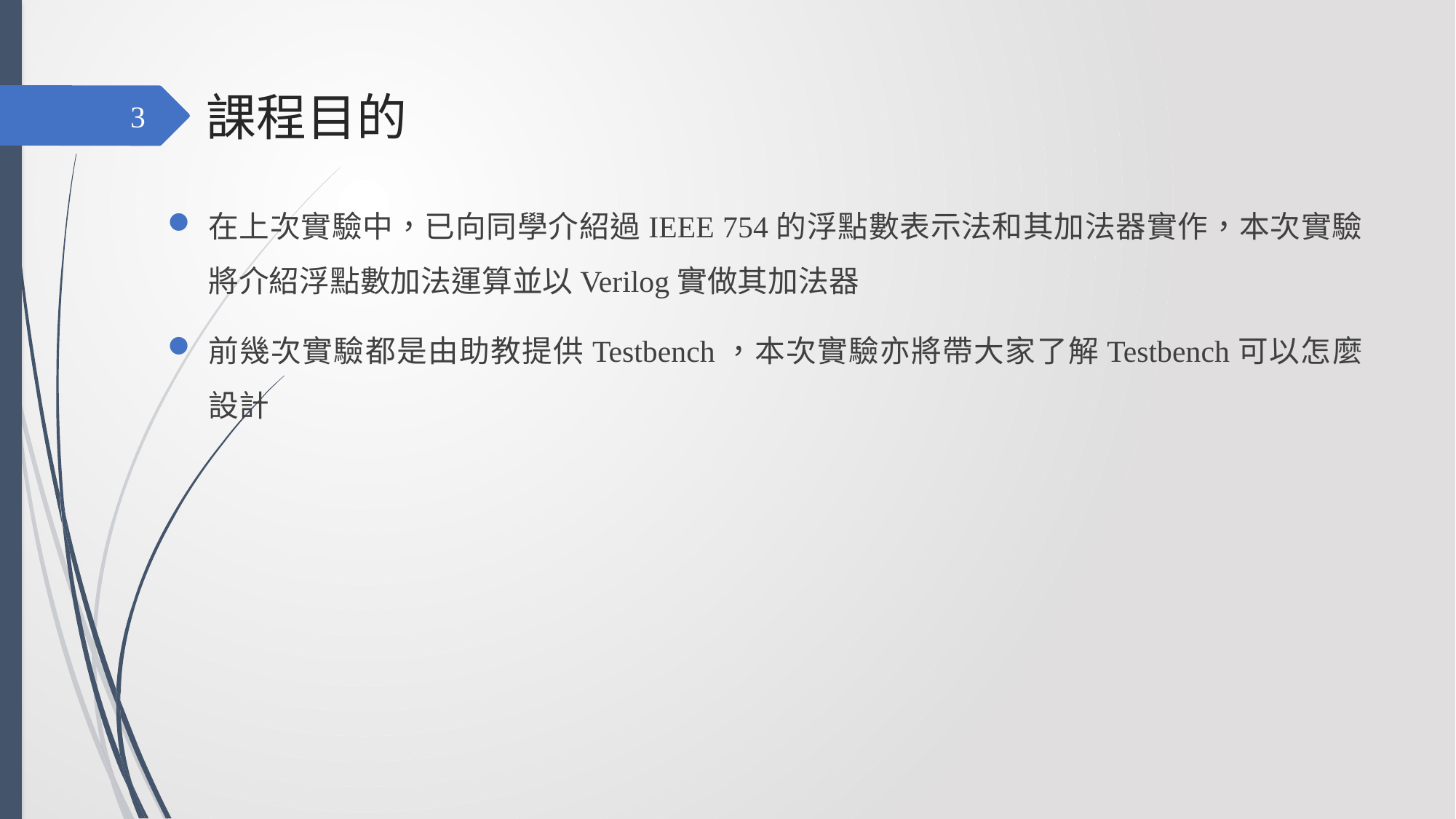

# 課程目的
3
在上次實驗中，已向同學介紹過IEEE 754的浮點數表示法和其加法器實作，本次實驗將介紹浮點數加法運算並以Verilog實做其加法器
前幾次實驗都是由助教提供Testbench，本次實驗亦將帶大家了解Testbench可以怎麼設計